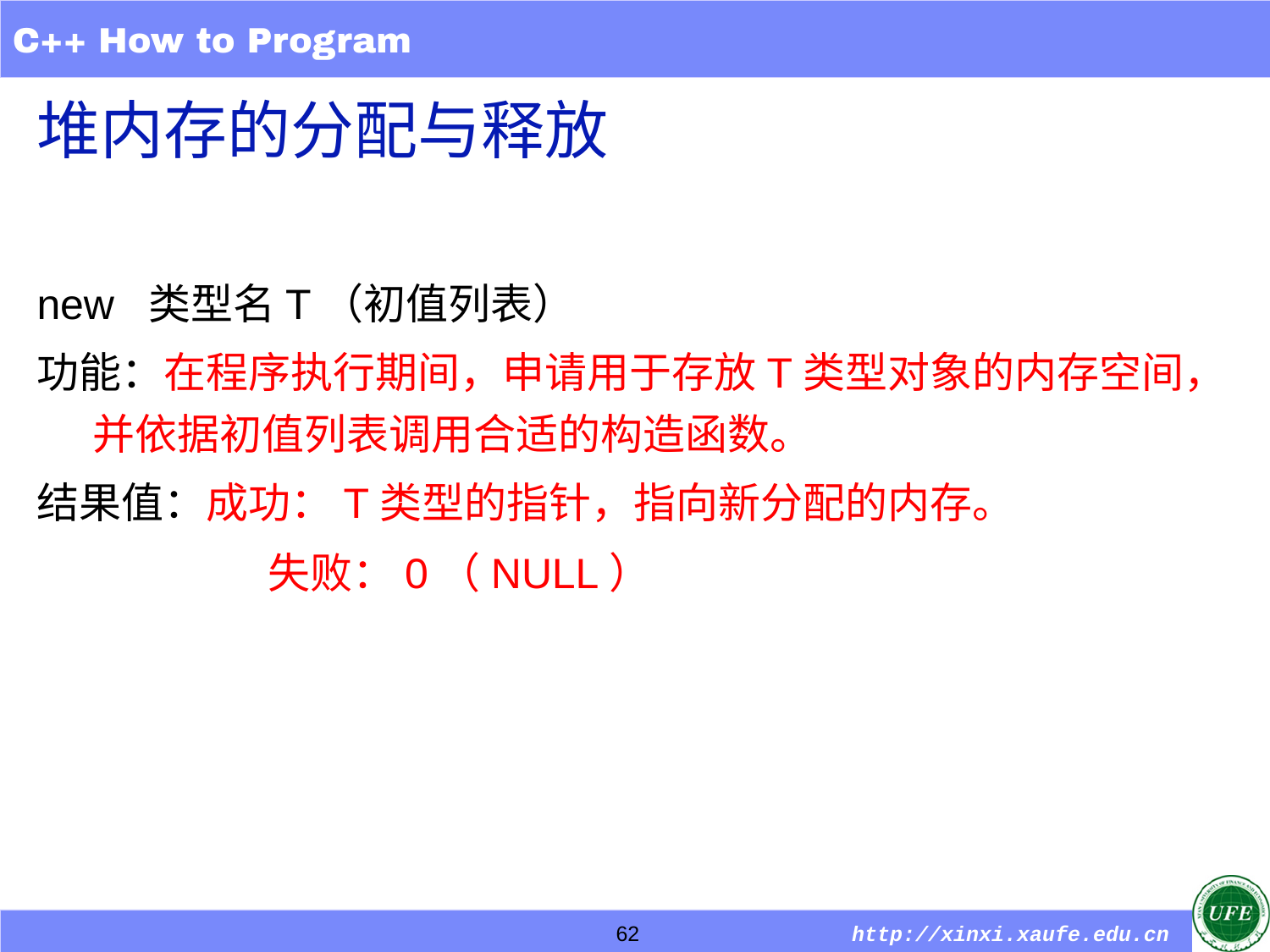

# 堆内存的分配与释放

new  类型名T（初值列表）
功能：在程序执行期间，申请用于存放T类型对象的内存空间，并依据初值列表调用合适的构造函数。
结果值：成功：T类型的指针，指向新分配的内存。
		    失败：0（NULL）
62